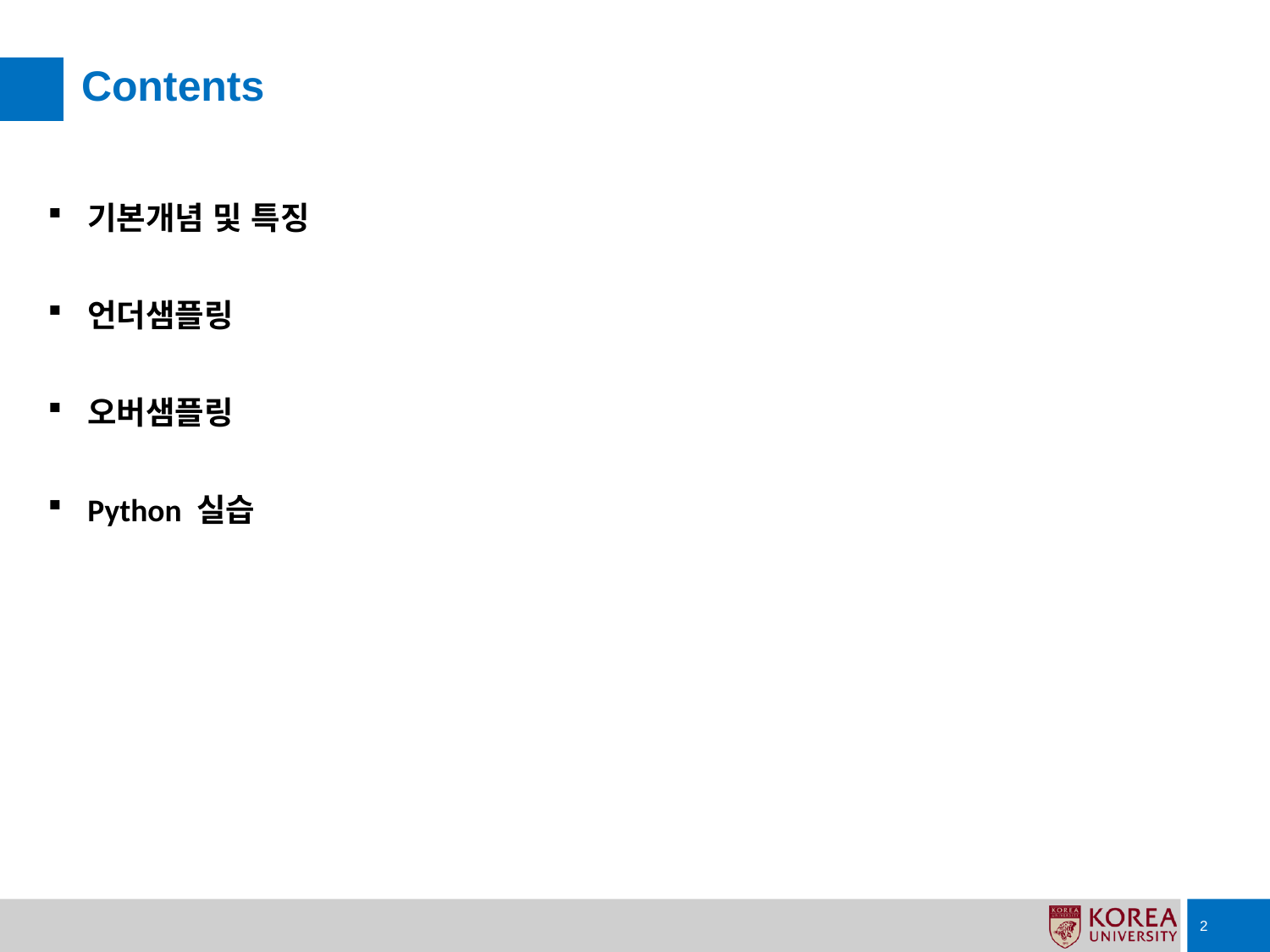

# Contents
기본개념 및 특징
언더샘플링
오버샘플링
Python 실습